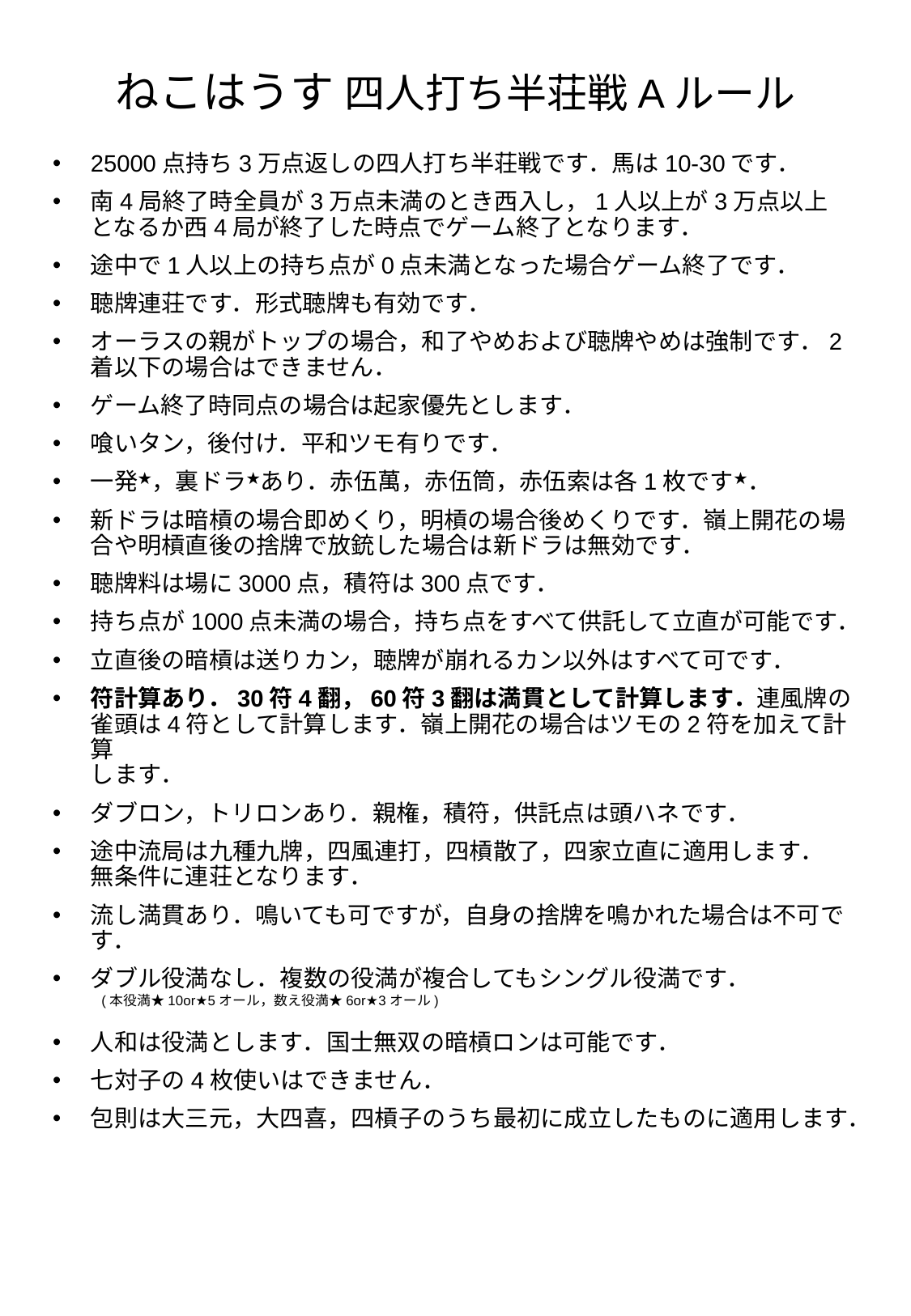

# ねこはうす 四人打ち半荘戦Aルール
25000点持ち3万点返しの四人打ち半荘戦です．馬は10-30です．
南4局終了時全員が3万点未満のとき西入し，1人以上が3万点以上
となるか西4局が終了した時点でゲーム終了となります．
途中で1人以上の持ち点が0点未満となった場合ゲーム終了です．
聴牌連荘です．形式聴牌も有効です．
オーラスの親がトップの場合，和了やめおよび聴牌やめは強制です．2着以下の場合はできません．
ゲーム終了時同点の場合は起家優先とします．
喰いタン，後付け．平和ツモ有りです．
一発★，裏ドラ★あり．赤伍萬，赤伍筒，赤伍索は各1枚です★．
新ドラは暗槓の場合即めくり，明槓の場合後めくりです．嶺上開花の場合や明槓直後の捨牌で放銃した場合は新ドラは無効です．
聴牌料は場に3000点，積符は300点です．
持ち点が1000点未満の場合，持ち点をすべて供託して立直が可能です．
立直後の暗槓は送りカン，聴牌が崩れるカン以外はすべて可です．
符計算あり．30符4翻，60符3翻は満貫として計算します．連風牌の雀頭は4符として計算します．嶺上開花の場合はツモの2符を加えて計算
します．
ダブロン，トリロンあり．親権，積符，供託点は頭ハネです．
途中流局は九種九牌，四風連打，四槓散了，四家立直に適用します．
無条件に連荘となります．
流し満貫あり．鳴いても可ですが，自身の捨牌を鳴かれた場合は不可です．
ダブル役満なし．複数の役満が複合してもシングル役満です．
 (本役満★10or★5オール，数え役満★6or★3オール)
人和は役満とします．国士無双の暗槓ロンは可能です．
七対子の4枚使いはできません．
包則は大三元，大四喜，四槓子のうち最初に成立したものに適用します．